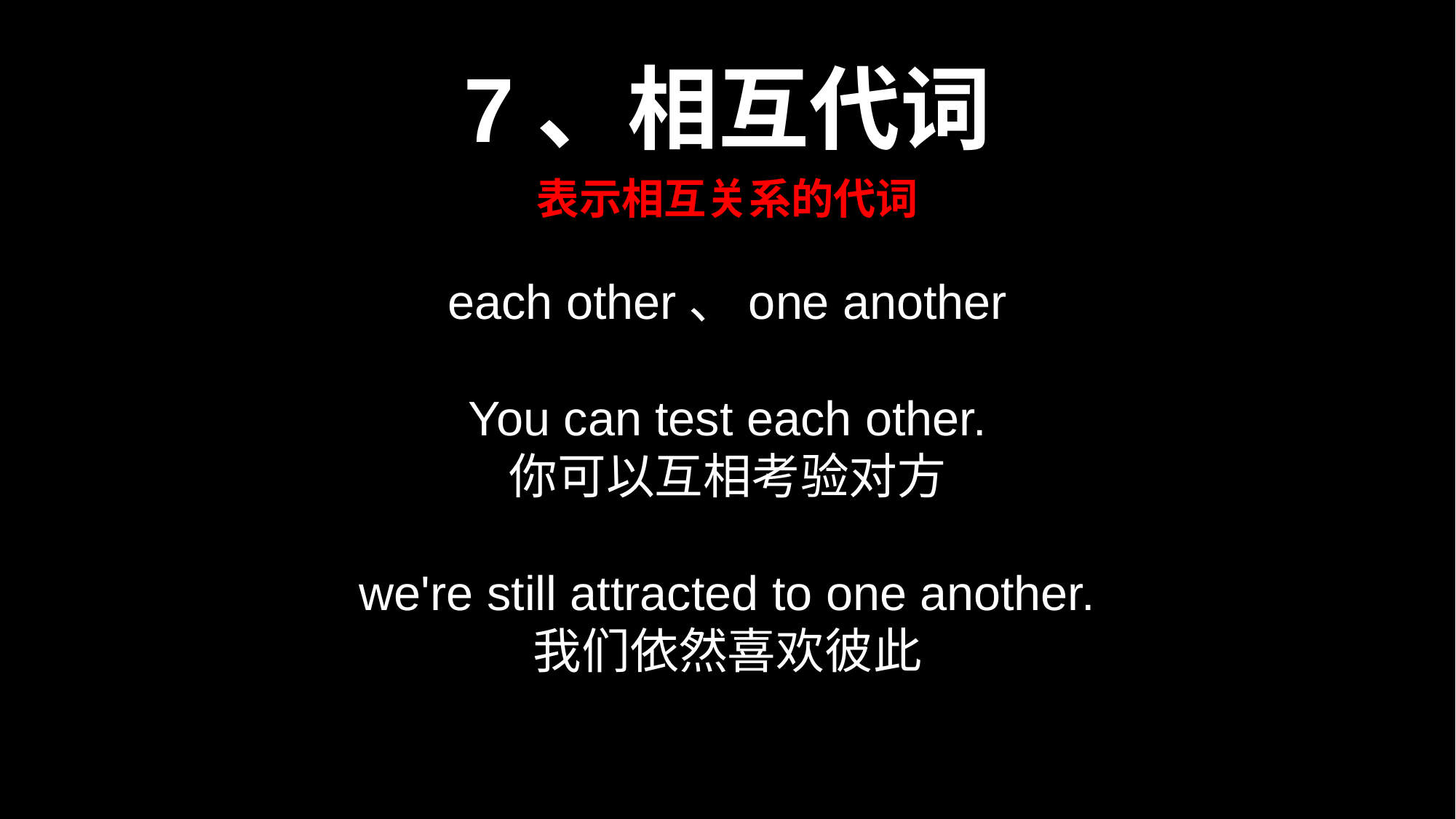

7、相互代词
表示相互关系的代词
each other、one another

You can test each other.
你可以互相考验对方

we're still attracted to one another.
我们依然喜欢彼此